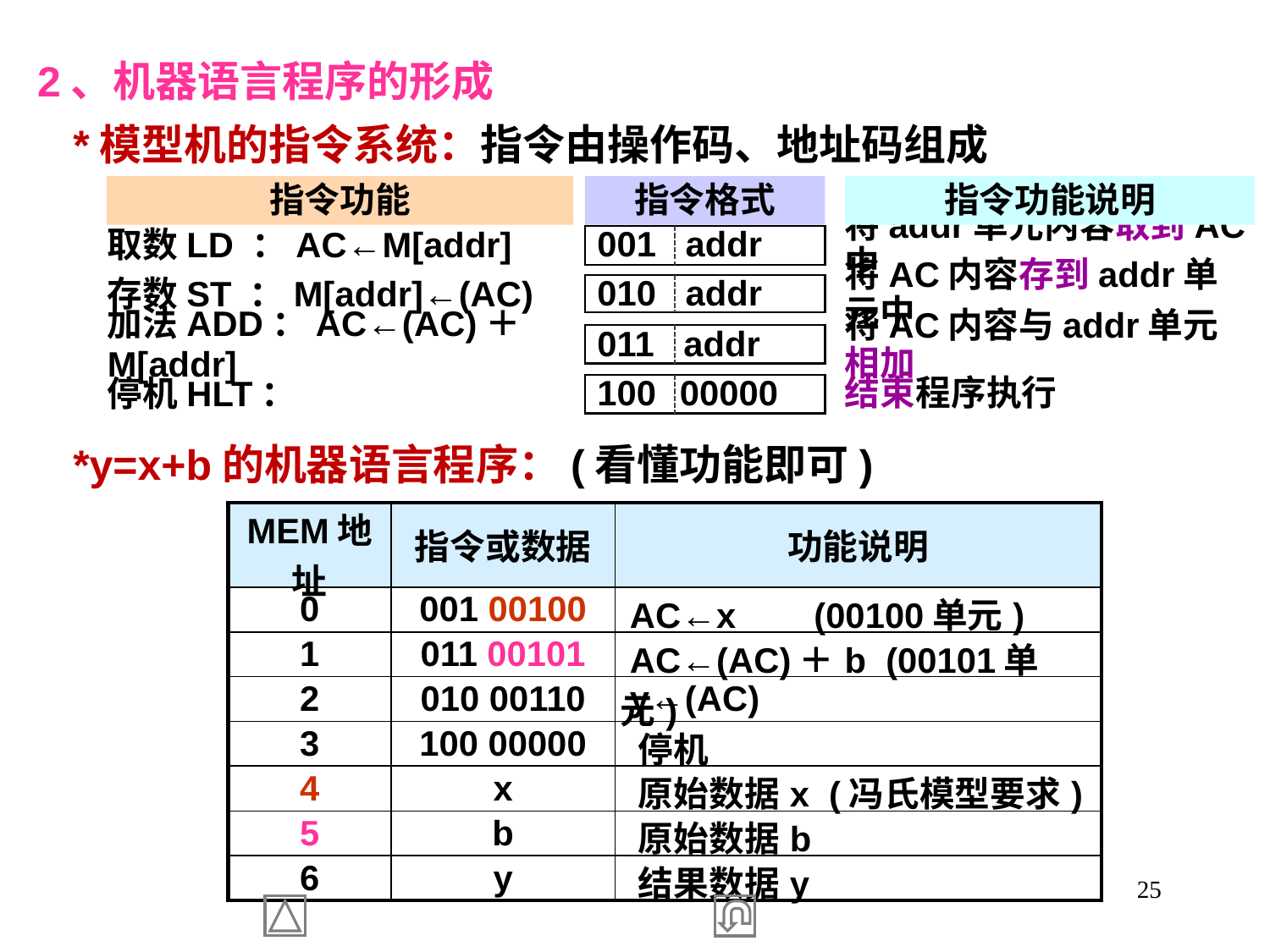

2、机器语言程序的形成
   *模型机的指令系统：指令由操作码、地址码组成
指令功能
指令格式
指令功能说明
取数LD ：AC←M[addr]
 001   addr
将addr单元内容取到AC中
 010   addr
存数ST ：M[addr]←(AC)
将AC内容存到addr单元中
 011   addr
将AC内容与addr单元相加
加法ADD：AC←(AC)＋M[addr]
 100   00000
停机HLT：
结束程序执行
   *y=x+b的机器语言程序：(看懂功能即可)
| MEM地址 | 指令或数据 | 功能说明 |
| --- | --- | --- |
| 0 | 001 00100 | AC←x (00100单元) |
| 1 | 011 00101 | AC←(AC)＋b (00101单元) |
| 2 | 010 00110 | y←(AC) |
| 3 | 100 00000 | 停机 |
| 4 | x | 原始数据x (冯氏模型要求) |
| 5 | b | 原始数据b |
| 6 | y | 结果数据y |
25